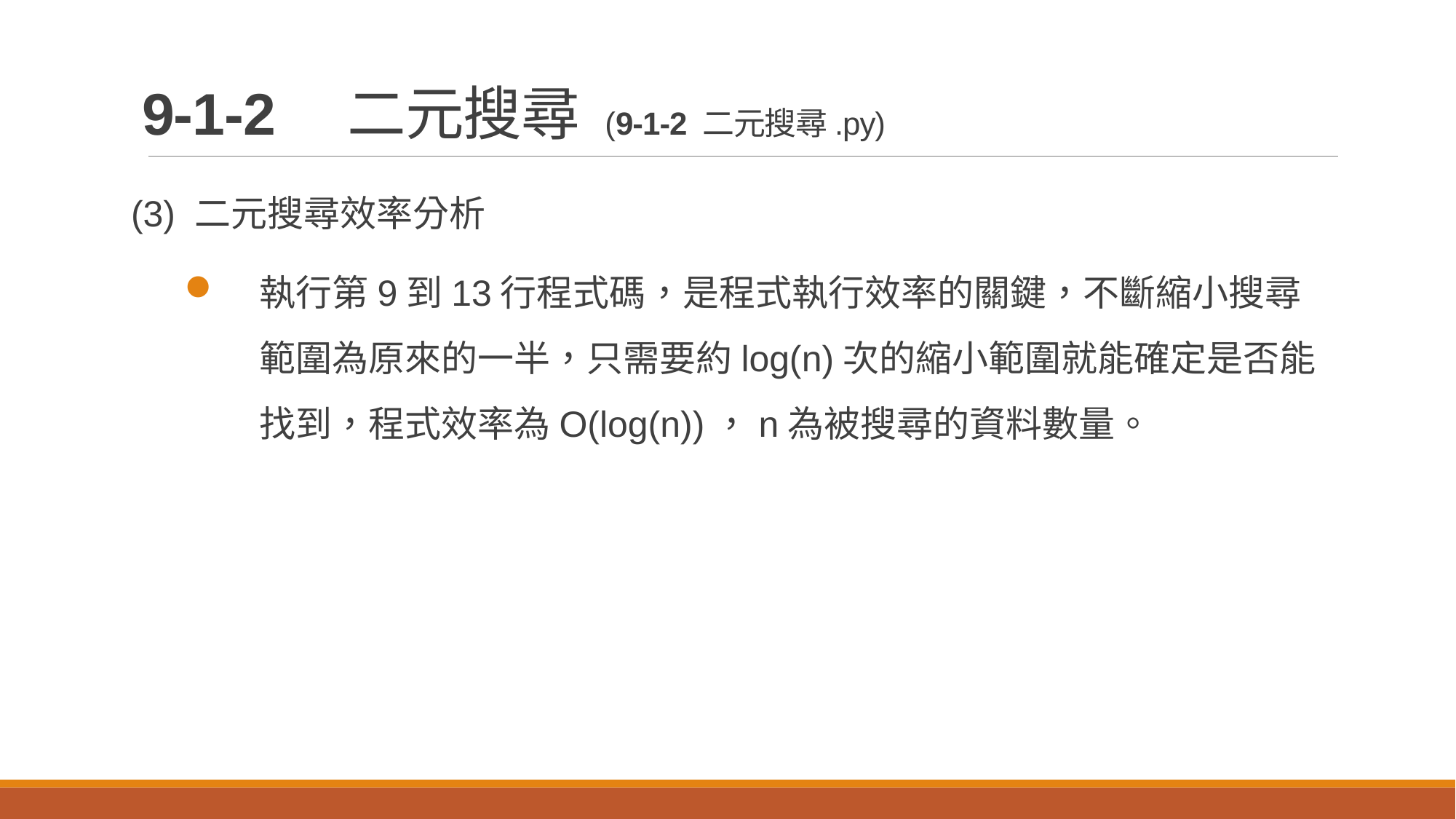

# 9-1-2　二元搜尋 (9-1-2 二元搜尋.py)
(3) 二元搜尋效率分析
執行第9到13行程式碼，是程式執行效率的關鍵，不斷縮小搜尋範圍為原來的一半，只需要約log(n)次的縮小範圍就能確定是否能找到，程式效率為O(log(n))，n為被搜尋的資料數量。